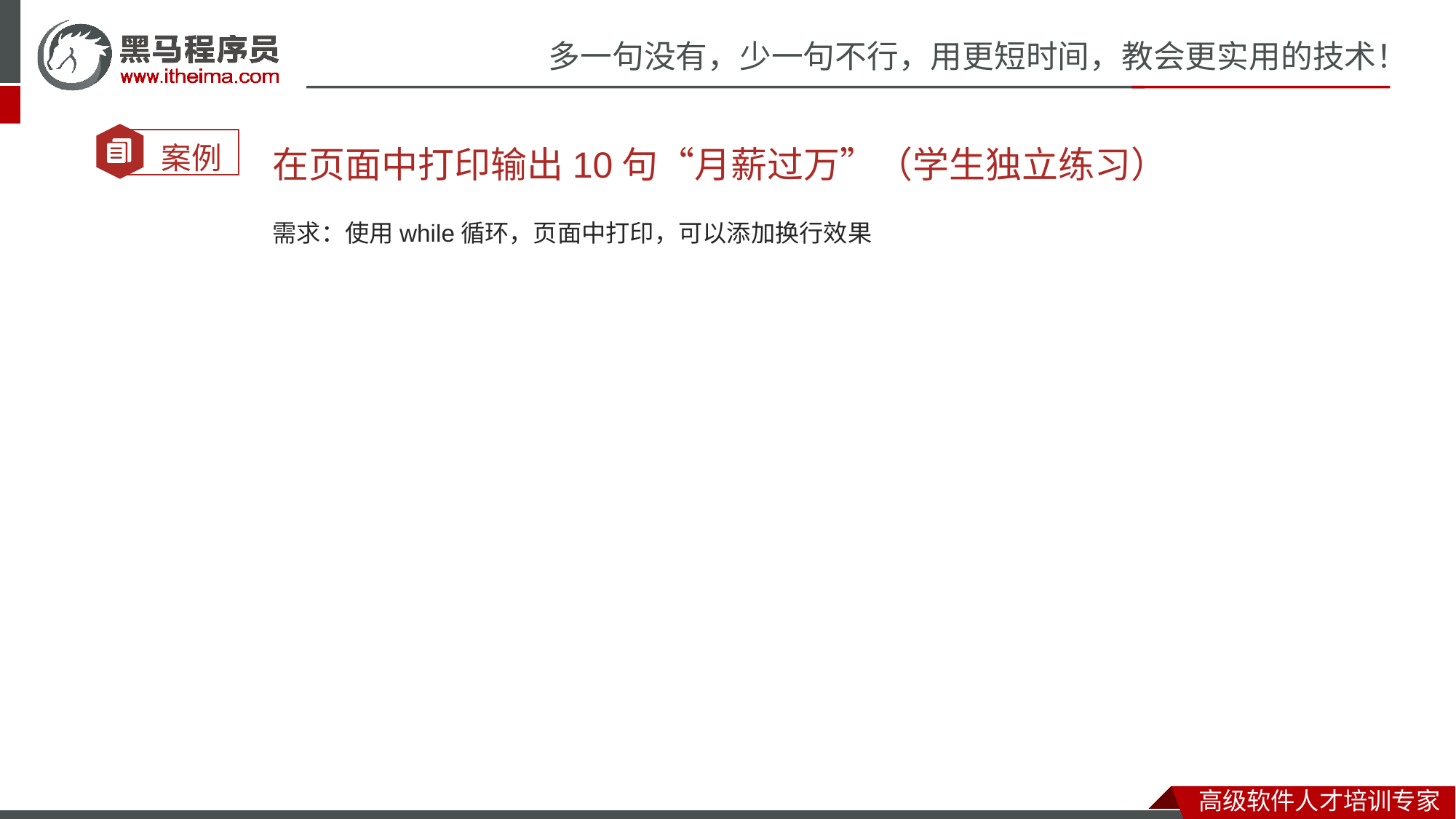

在页面中打印输出10句“月薪过万”（学生独立练习）
需求：使用while循环，页面中打印，可以添加换行效果